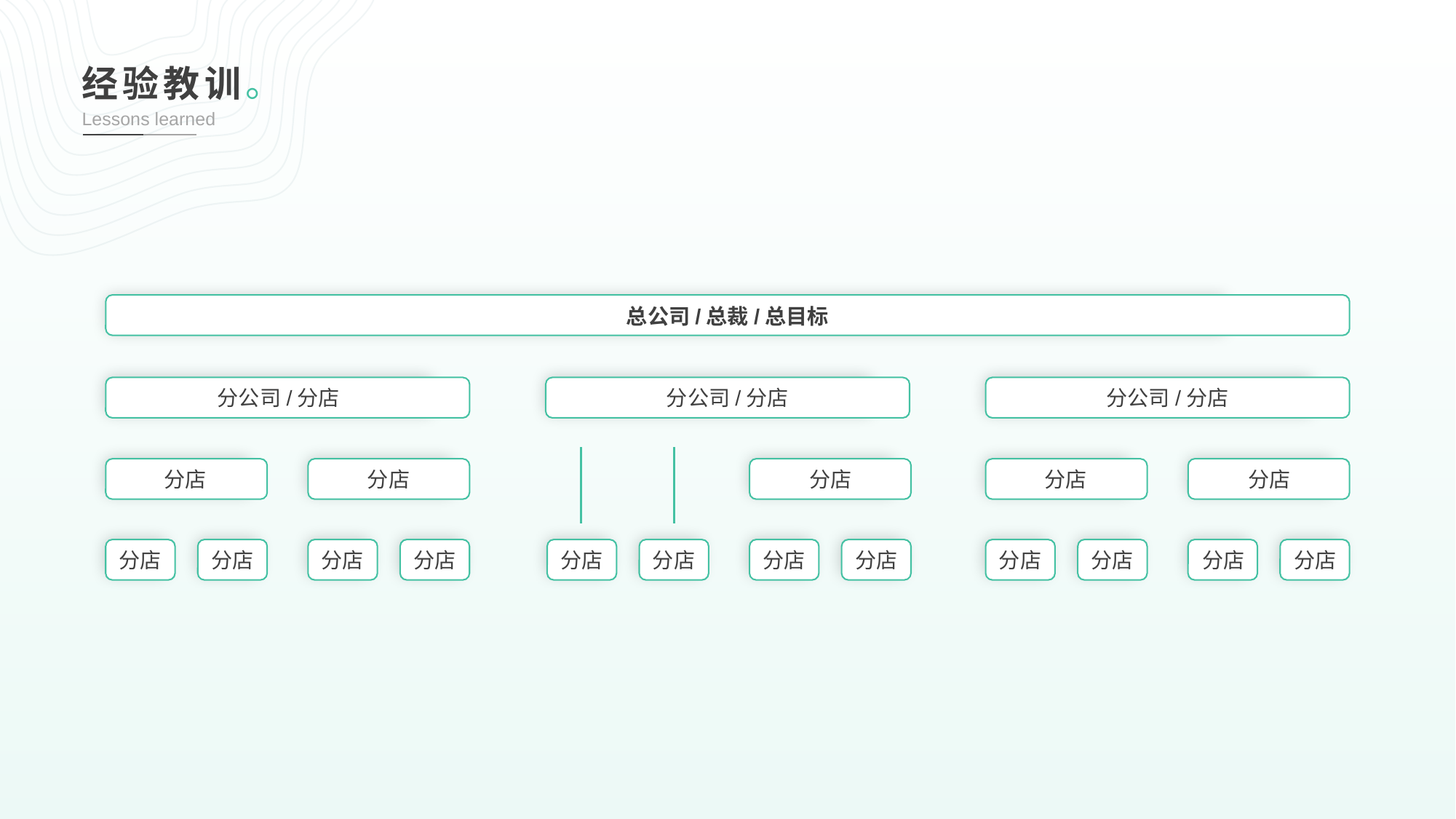

经验教训。
Lessons learned

总公司/总裁/总目标

分公司/分店
分公司/分店
分公司/分店

分店
分店
分店
分店
分店

分店
分店
分店
分店
分店
分店
分店
分店
分店
分店
分店
分店